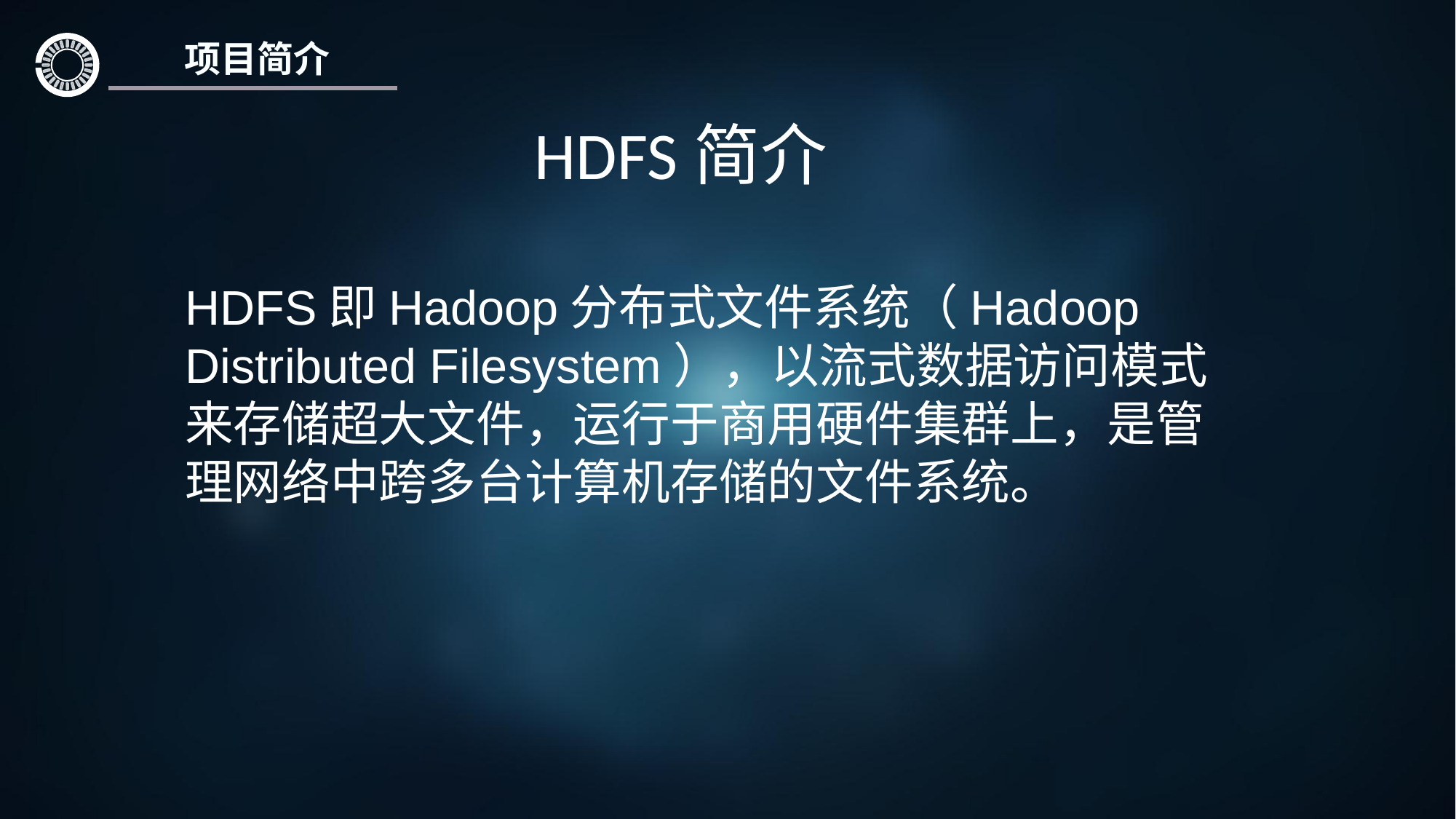

项目简介
HDFS简介
HDFS即Hadoop分布式文件系统（Hadoop Distributed Filesystem），以流式数据访问模式来存储超大文件，运行于商用硬件集群上，是管理网络中跨多台计算机存储的文件系统。